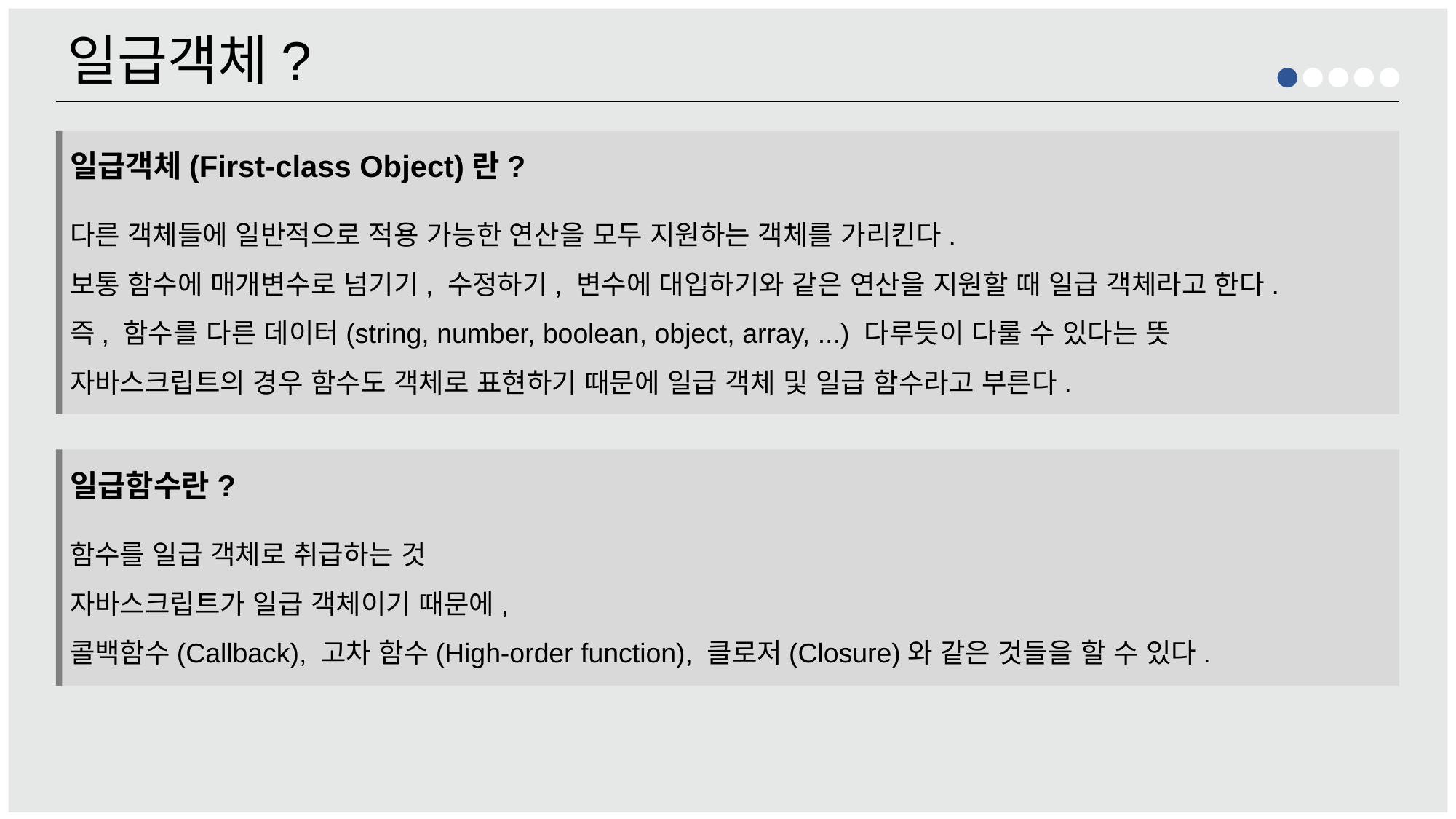

일급객체?

일급객체(First-class Object)란?

다른 객체들에 일반적으로 적용 가능한 연산을 모두 지원하는 객체를 가리킨다.
보통 함수에 매개변수로 넘기기, 수정하기, 변수에 대입하기와 같은 연산을 지원할 때 일급 객체라고 한다.
즉, 함수를 다른 데이터(string, number, boolean, object, array, ...) 다루듯이 다룰 수 있다는 뜻
자바스크립트의 경우 함수도 객체로 표현하기 때문에 일급 객체 및 일급 함수라고 부른다.

일급함수란?

함수를 일급 객체로 취급하는 것
자바스크립트가 일급 객체이기 때문에,
콜백함수(Callback), 고차 함수(High-order function), 클로저(Closure)와 같은 것들을 할 수 있다.